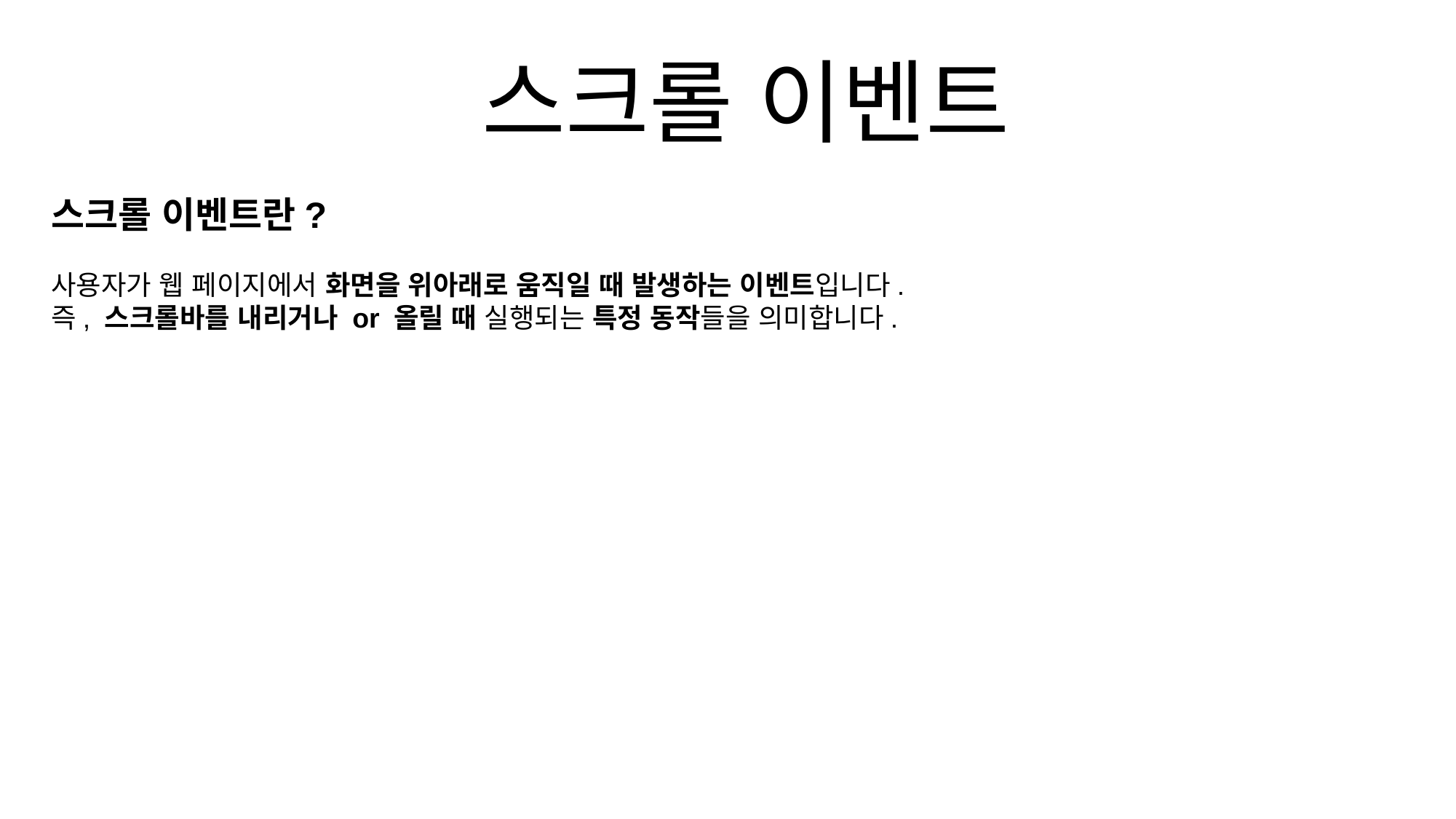

스크롤 이벤트
스크롤 이벤트란?

사용자가 웹 페이지에서 화면을 위아래로 움직일 때 발생하는 이벤트입니다.
즉, 스크롤바를 내리거나 or 올릴 때 실행되는 특정 동작들을 의미합니다.